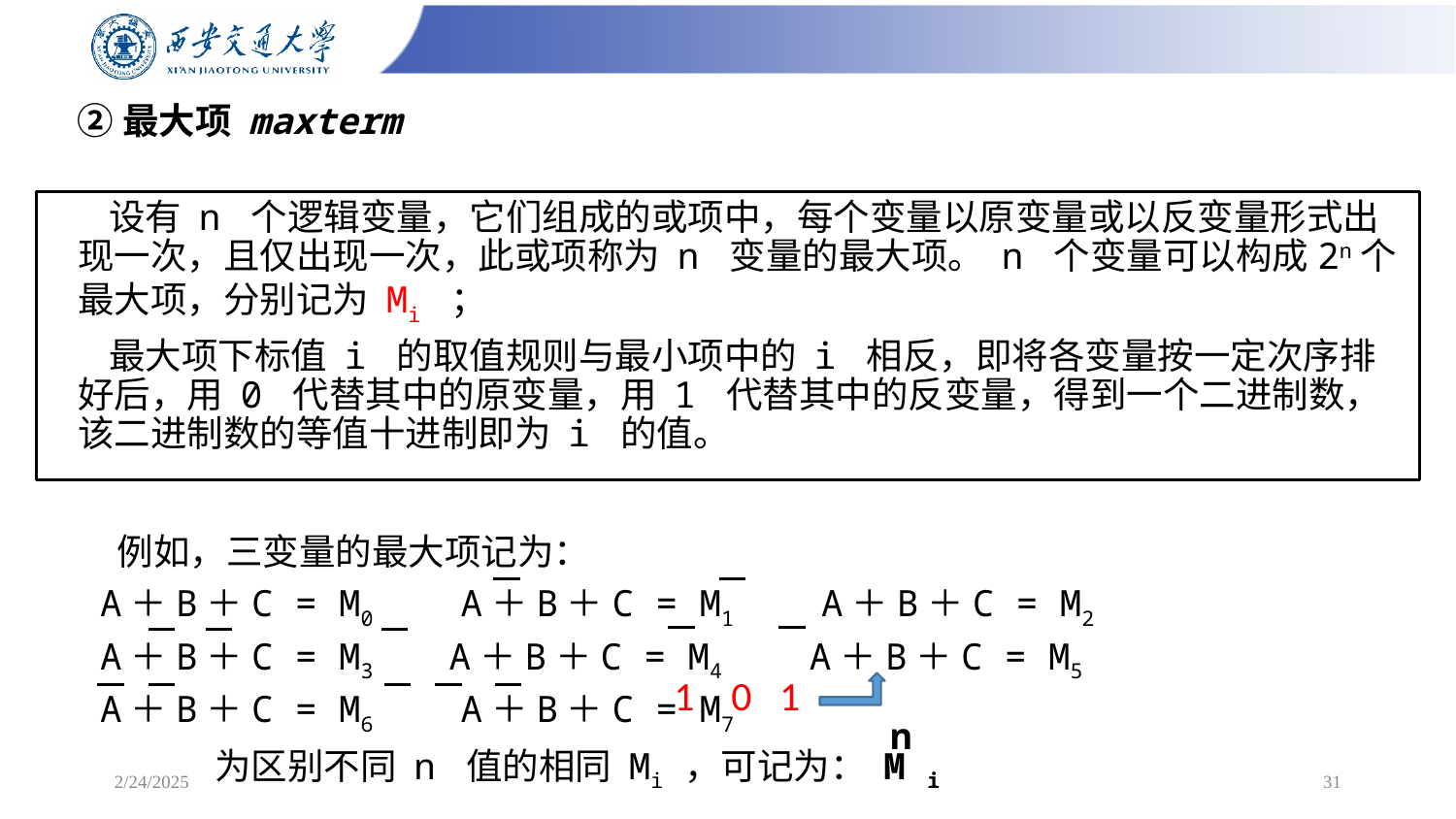

# ②最大项 maxterm
      设有 n 个逻辑变量，它们组成的或项中，每个变量以原变量或以反变量形式出现一次，且仅出现一次，此或项称为 n 变量的最大项。 n 个变量可以构成2n个最大项，分别记为 Mi ；
      最大项下标值 i 的取值规则与最小项中的 i 相反，即将各变量按一定次序排好后，用 0 代替其中的原变量，用 1 代替其中的反变量，得到一个二进制数，该二进制数的等值十进制即为 i 的值。
 例如，三变量的最大项记为：
A＋B＋C = M0    A＋B＋C = M1    A＋B＋C = M2
A＋B＋C = M3      A＋B＋C = M4    A＋B＋C = M5
A＋B＋C = M6    A＋B＋C = M7

1    0   1

n
为区别不同 n 值的相同 Mi ，可记为： M i
2/24/2025
31